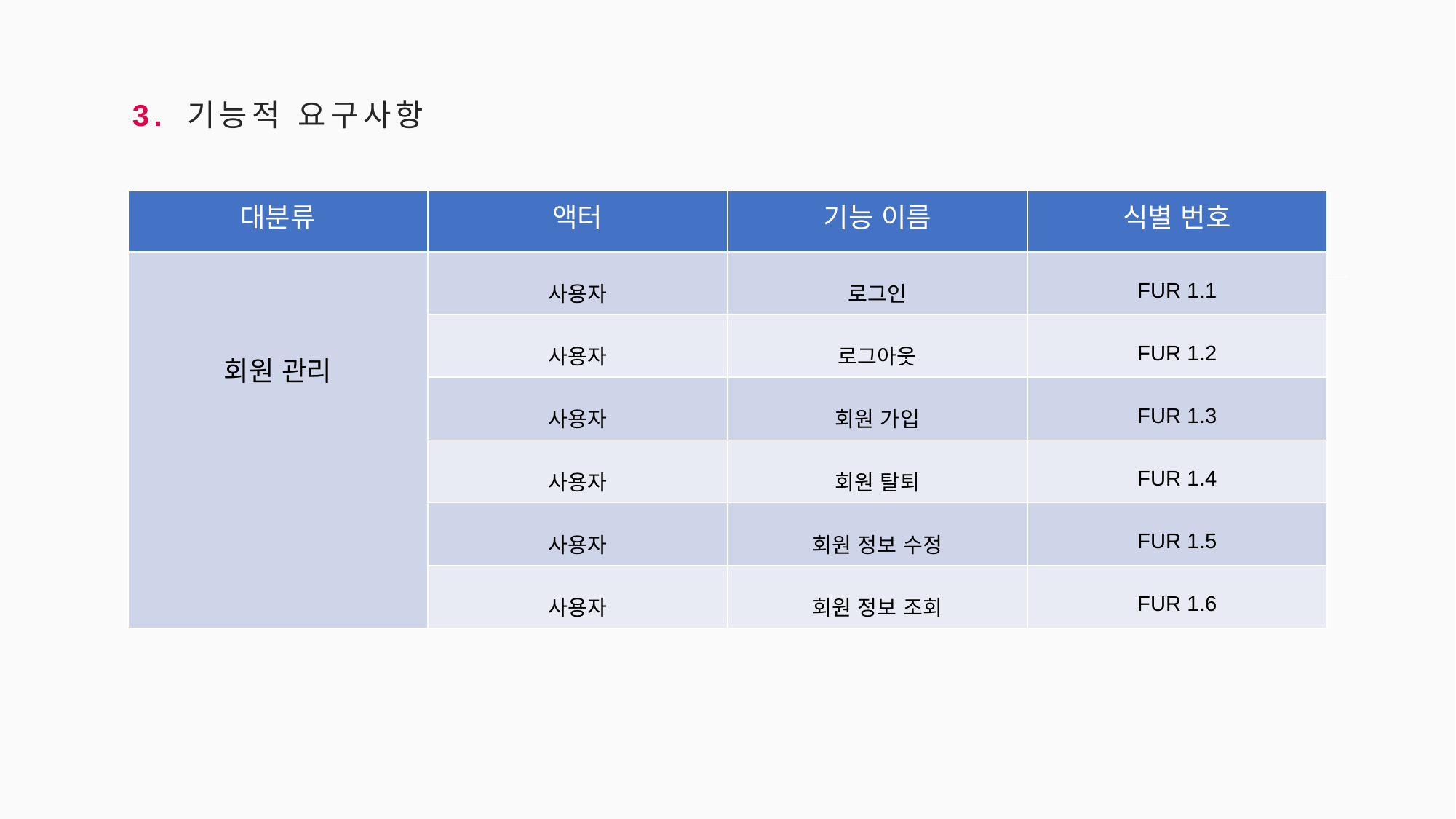

3. 기능적 요구사항
| 대분류 | 액터 | 기능 이름 | 식별 번호 |
| --- | --- | --- | --- |
| 회원 관리 | 사용자 | 로그인 | FUR 1.1 |
|  | 사용자 | 로그아웃 | FUR 1.2 |
|  | 사용자 | 회원 가입 | FUR 1.3 |
|  | 사용자 | 회원 탈퇴 | FUR 1.4 |
|  | 사용자 | 회원 정보 수정 | FUR 1.5 |
|  | 사용자 | 회원 정보 조회 | FUR 1.6 |
HumOn
디바이스에 저장되어 있는 Mp3 파일을 분석하여 간단한 코드 악보로 나타내어주게 된다.
조용한 곳에서 허밍 즉 목소리를 녹음하여
해당 주파수를 분석하여 단음 멜로디 악보를 생성해준다.